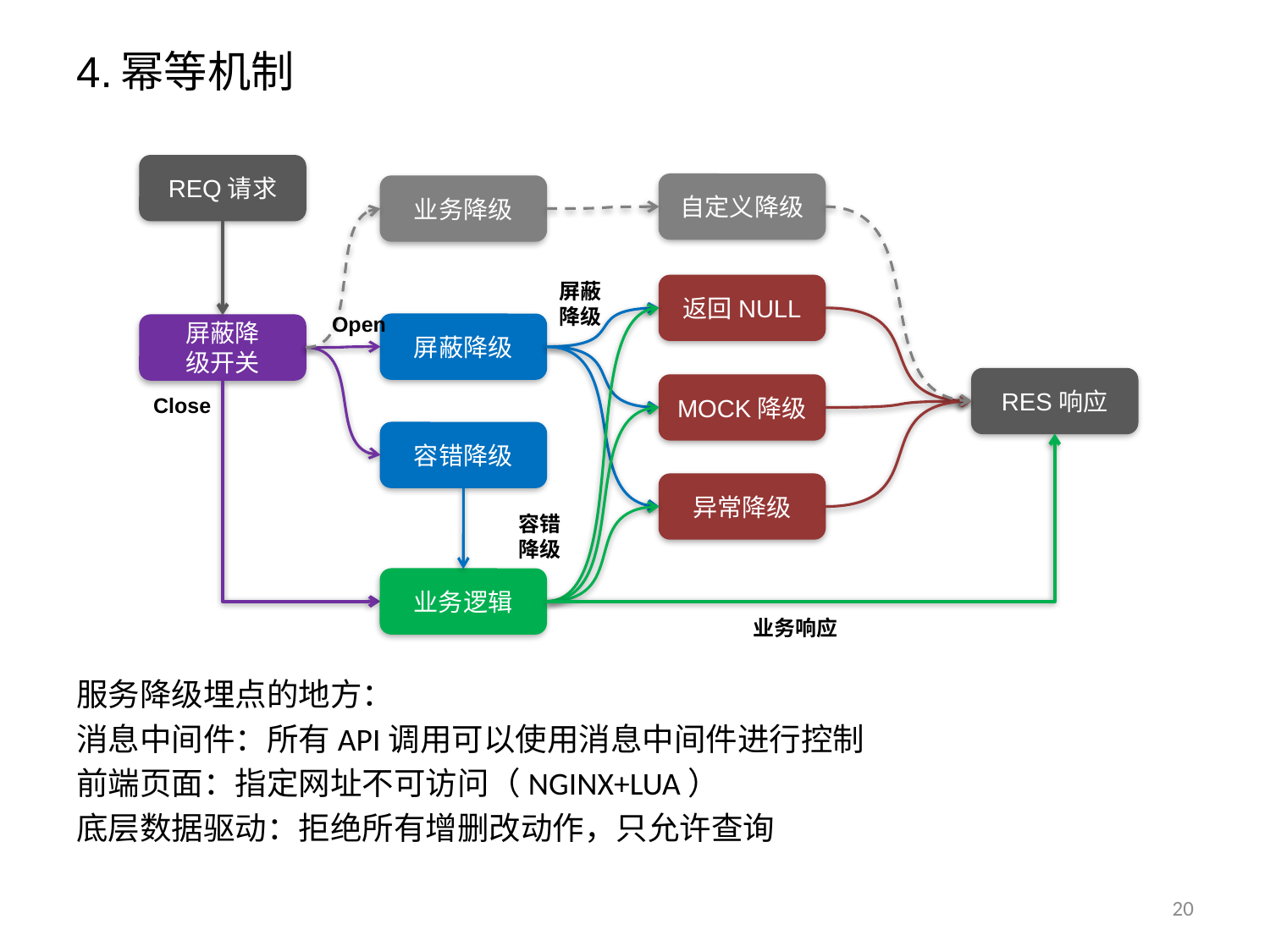

# 4.幂等机制
REQ请求
自定义降级
业务降级
屏蔽
降级
返回NULL
Open
屏蔽降级
屏蔽降
级开关
RES响应
MOCK降级
Close
容错降级
异常降级
容错
降级
业务逻辑
业务响应
服务降级埋点的地方：
消息中间件：所有API调用可以使用消息中间件进行控制
前端页面：指定网址不可访问（NGINX+LUA）
底层数据驱动：拒绝所有增删改动作，只允许查询
20